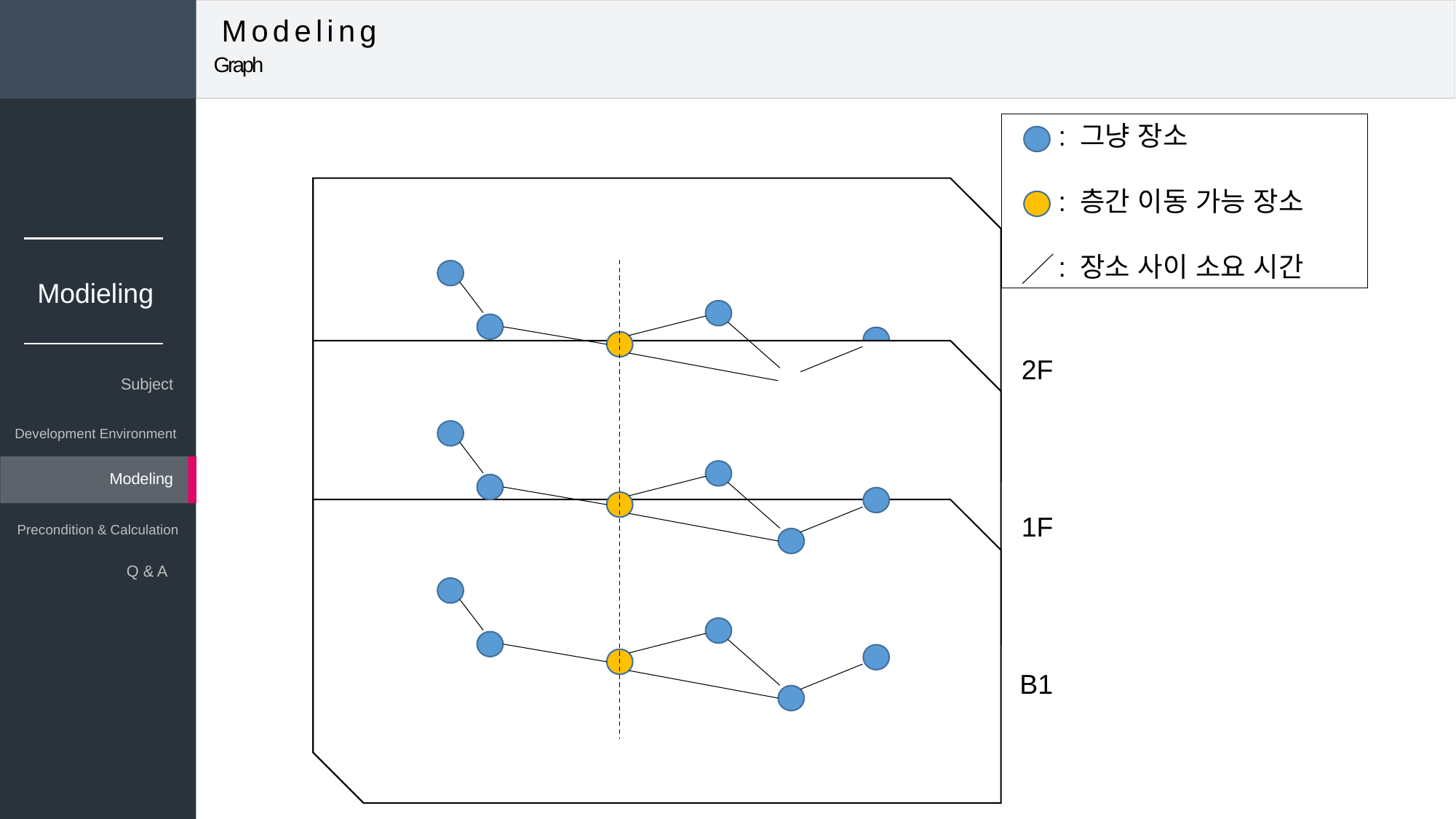

Modeling
Graph
      : 그냥 장소

      : 층간 이동 가능 장소

      : 장소 사이 소요 시간

Modieling

2F

Subject

Development Environment

Modeling

1F
Precondition & Calculation

Q & A

B1